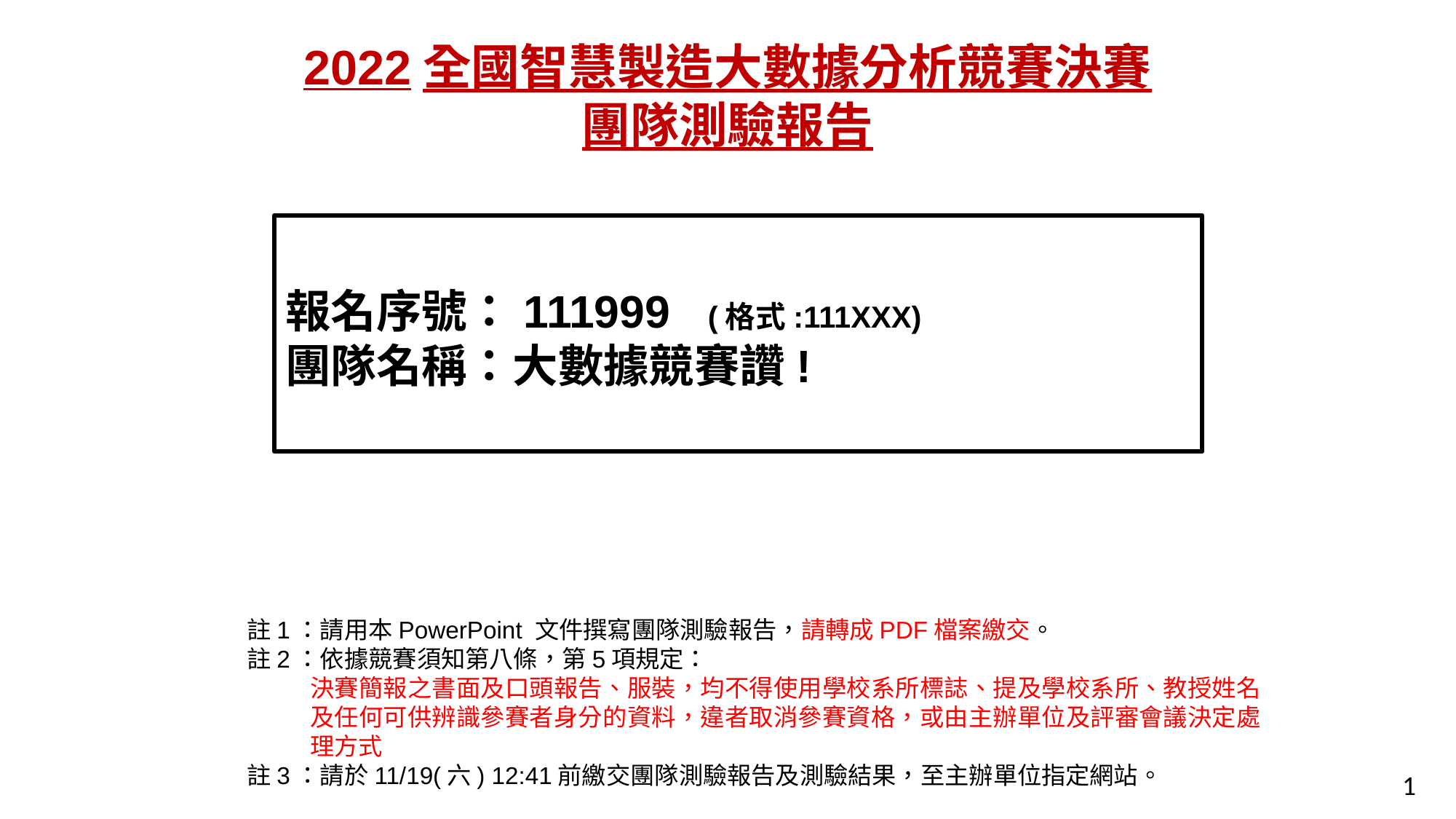

2022全國智慧製造大數據分析競賽決賽
團隊測驗報告
# 報名序號：111999   (格式:111XXX) 團隊名稱：大數據競賽讚!
註1：請用本PowerPoint 文件撰寫團隊測驗報告，請轉成PDF檔案繳交。
註2：依據競賽須知第八條，第5項規定：
決賽簡報之書面及口頭報告、服裝，均不得使用學校系所標誌、提及學校系所、教授姓名及任何可供辨識參賽者身分的資料，違者取消參賽資格，或由主辦單位及評審會議決定處理方式
註3：請於11/19(六) 12:41前繳交團隊測驗報告及測驗結果，至主辦單位指定網站。